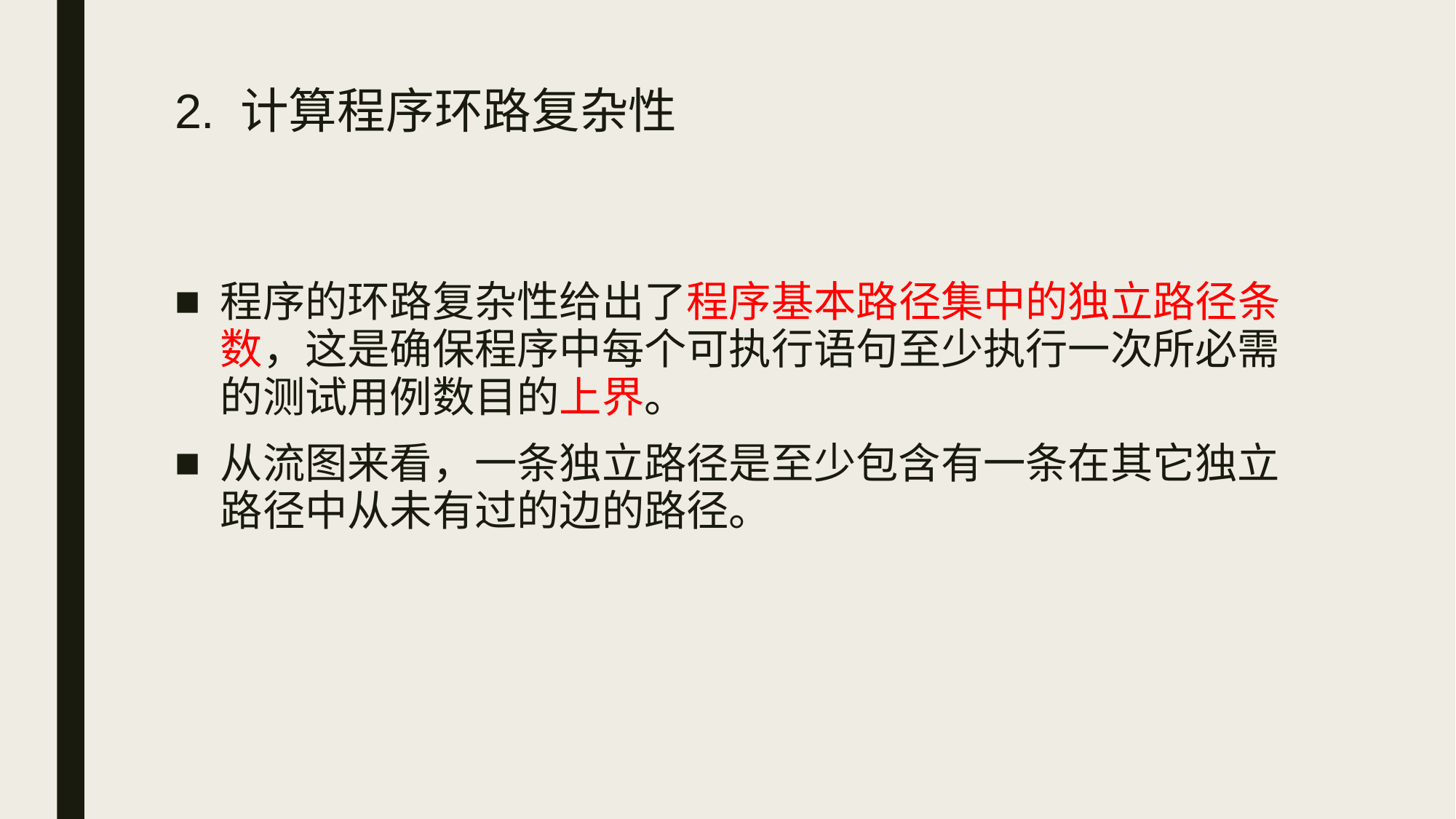

2. 计算程序环路复杂性
程序的环路复杂性给出了程序基本路径集中的独立路径条数，这是确保程序中每个可执行语句至少执行一次所必需的测试用例数目的上界。
从流图来看，一条独立路径是至少包含有一条在其它独立路径中从未有过的边的路径。